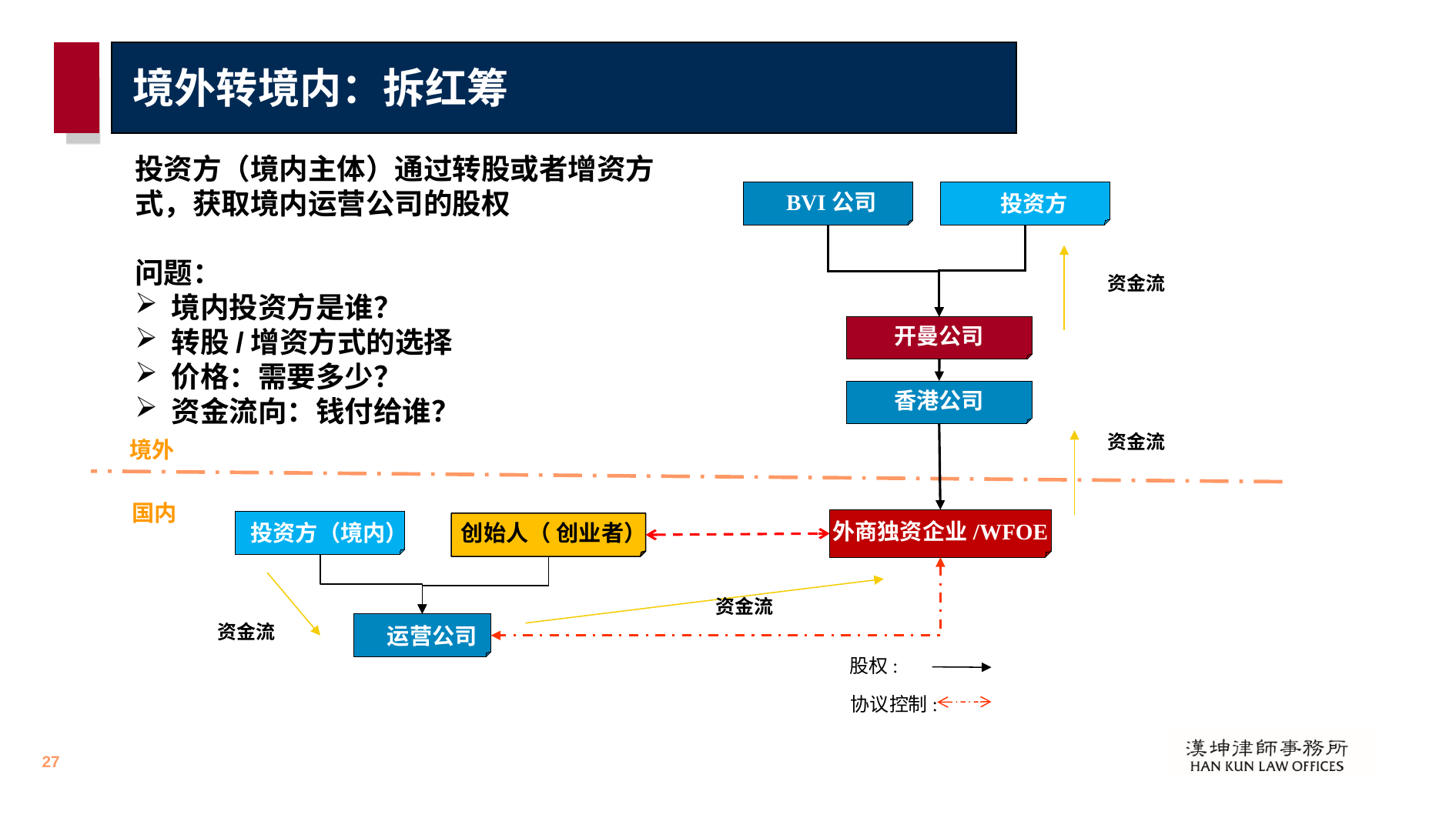

# 境外转境内：拆红筹
投资方（境内主体）通过转股或者增资方式，获取境内运营公司的股权

问题：
境内投资方是谁？
转股/增资方式的选择
价格：需要多少？
资金流向：钱付给谁？
  投资方
  BVI公司
资金流
开曼公司
香港公司
资金流
境外

国内
外商独资企业/WFOE
  投资方（境内）
 创始人（ 创业者）
资金流
资金流
  运营公司
股权:

协议控制: